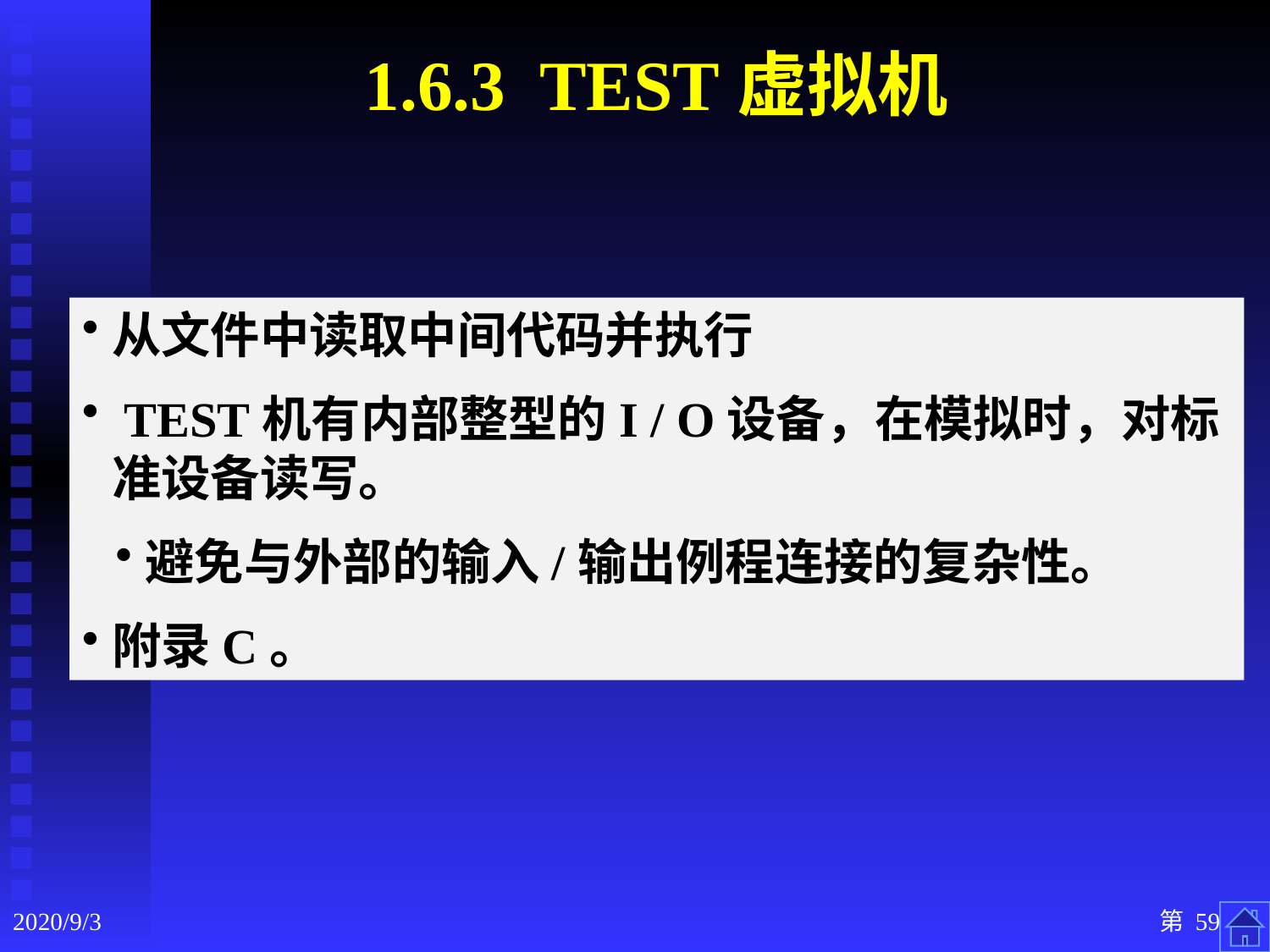

# 1.6.3  TEST虚拟机
从文件中读取中间代码并执行
 TEST机有内部整型的I / O设备，在模拟时，对标准设备读写。
避免与外部的输入/输出例程连接的复杂性。
附录C。
2020/9/3
第 59 页